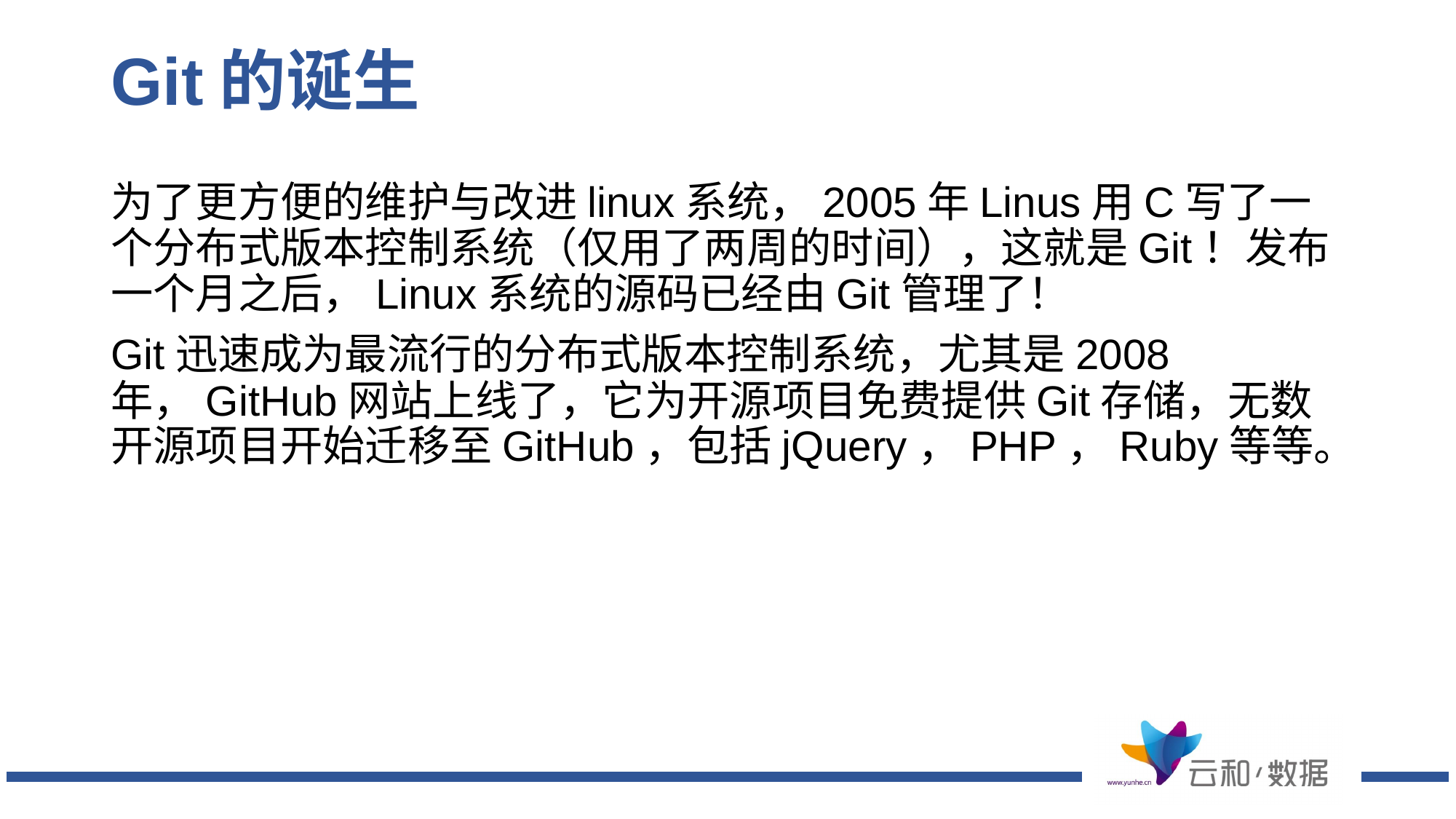

# Git的诞生
为了更方便的维护与改进linux系统，2005年Linus用C写了一个分布式版本控制系统（仅用了两周的时间），这就是Git！发布一个月之后，Linux系统的源码已经由Git管理了！
Git迅速成为最流行的分布式版本控制系统，尤其是2008年，GitHub网站上线了，它为开源项目免费提供Git存储，无数开源项目开始迁移至GitHub，包括jQuery，PHP，Ruby等等。